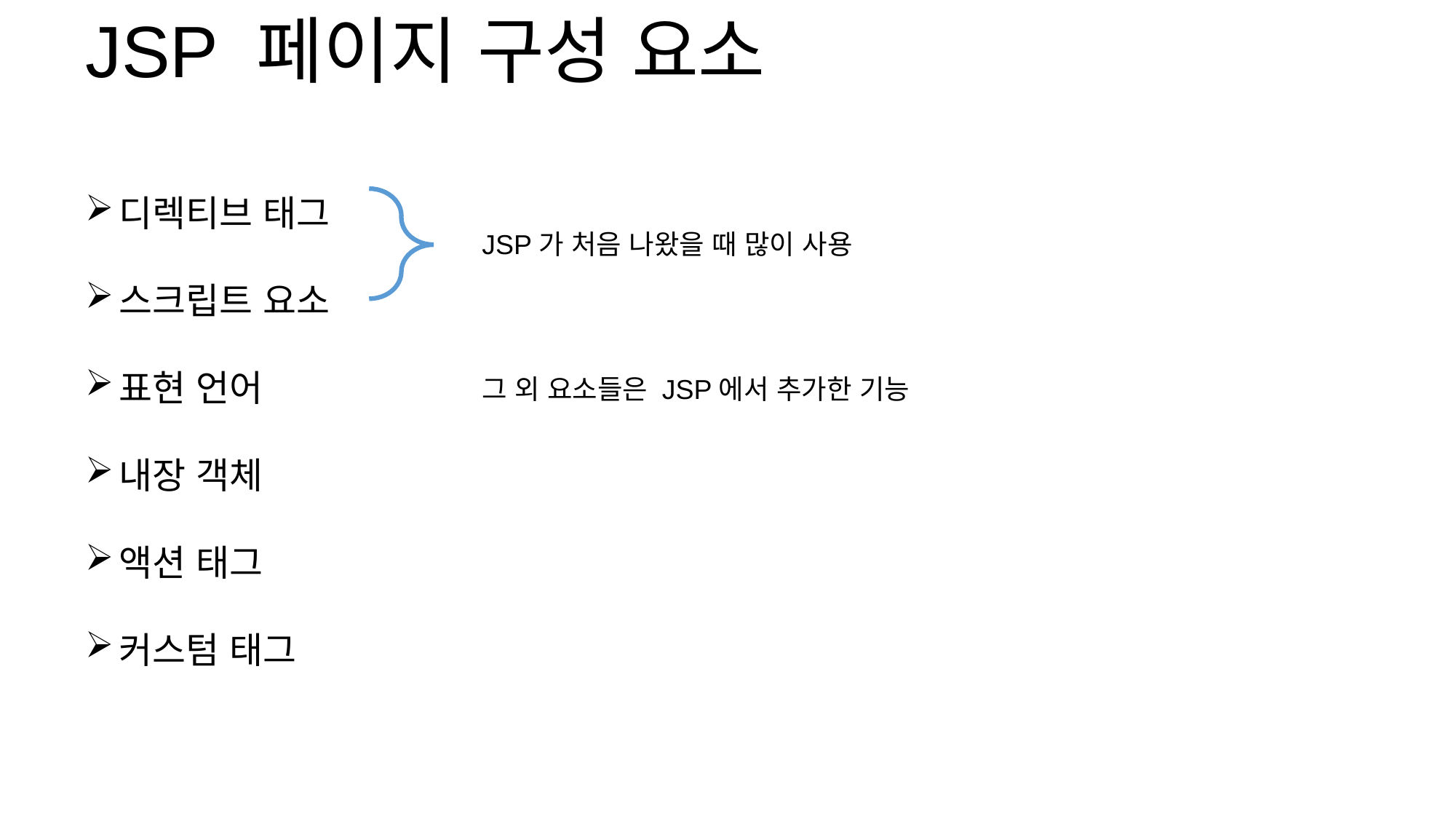

JSP 페이지 구성 요소
디렉티브 태그
스크립트 요소
표현 언어
내장 객체
액션 태그
커스텀 태그

JSP가 처음 나왔을 때 많이 사용
그 외 요소들은 JSP에서 추가한 기능